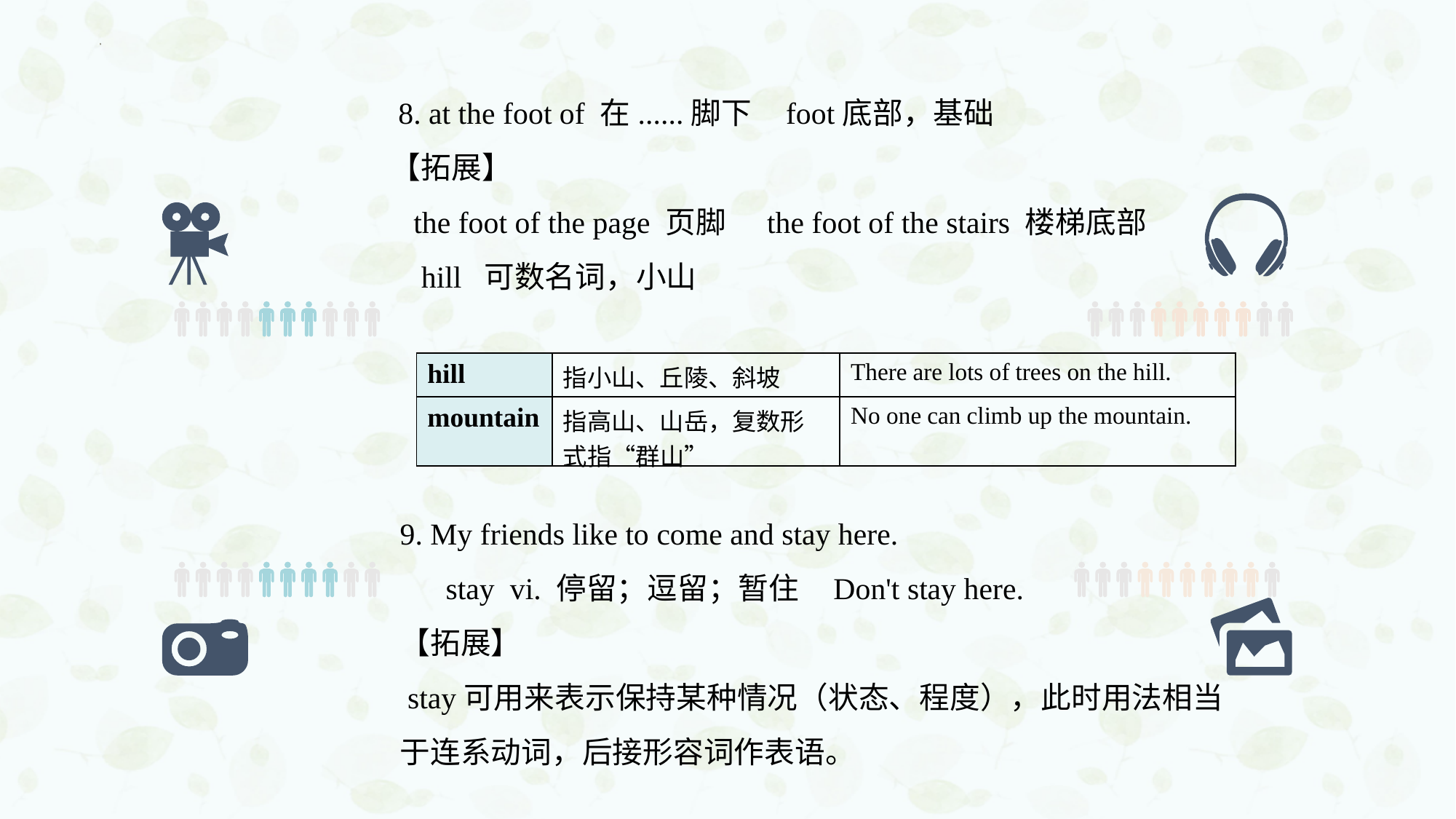

8. at the foot of 在......脚下    foot底部，基础
【拓展】
   the foot of the page 页脚     the foot of the stairs 楼梯底部
    hill  可数名词，小山

| hill | 指小山、丘陵、斜坡 | There are lots of trees on the hill. |
| --- | --- | --- |
| mountain | 指高山、山岳，复数形式指“群山” | No one can climb up the mountain. |
9. My friends like to come and stay here.
      stay  vi. 停留；逗留；暂住    Don't stay here.
【拓展】
 stay可用来表示保持某种情况（状态、程度），此时用法相当于连系动词，后接形容词作表语。